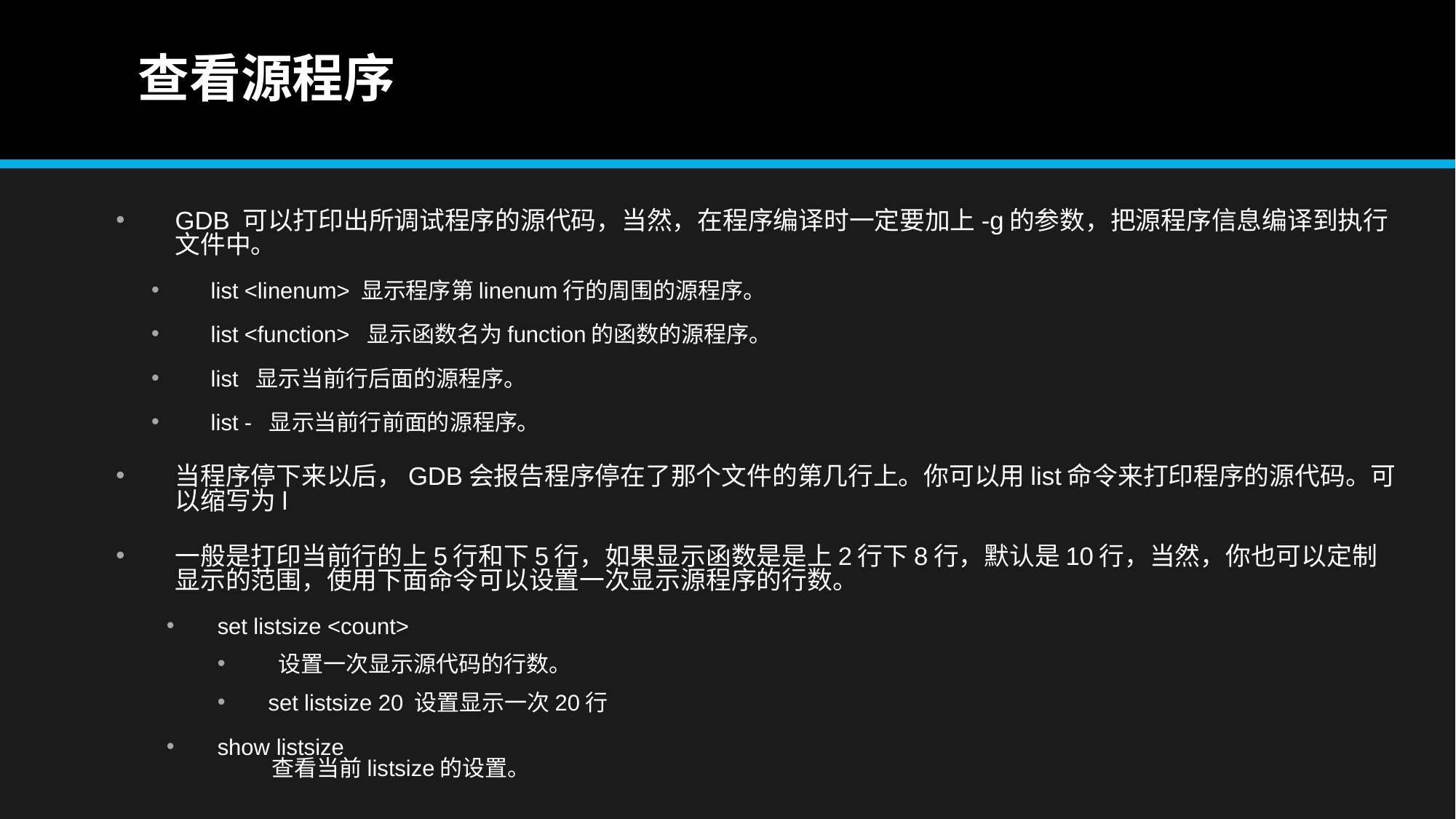

# 查看源程序
GDB 可以打印出所调试程序的源代码，当然，在程序编译时一定要加上-g的参数，把源程序信息编译到执行文件中。
list <linenum> 显示程序第linenum行的周围的源程序。
list <function>  显示函数名为function的函数的源程序。
list  显示当前行后面的源程序。
list -  显示当前行前面的源程序。
当程序停下来以后，GDB会报告程序停在了那个文件的第几行上。你可以用list命令来打印程序的源代码。可以缩写为l
一般是打印当前行的上5行和下5行，如果显示函数是是上2行下8行，默认是10行，当然，你也可以定制显示的范围，使用下面命令可以设置一次显示源程序的行数。
set listsize <count>
 设置一次显示源代码的行数。
set listsize 20 设置显示一次20行
show listsize
        查看当前listsize的设置。